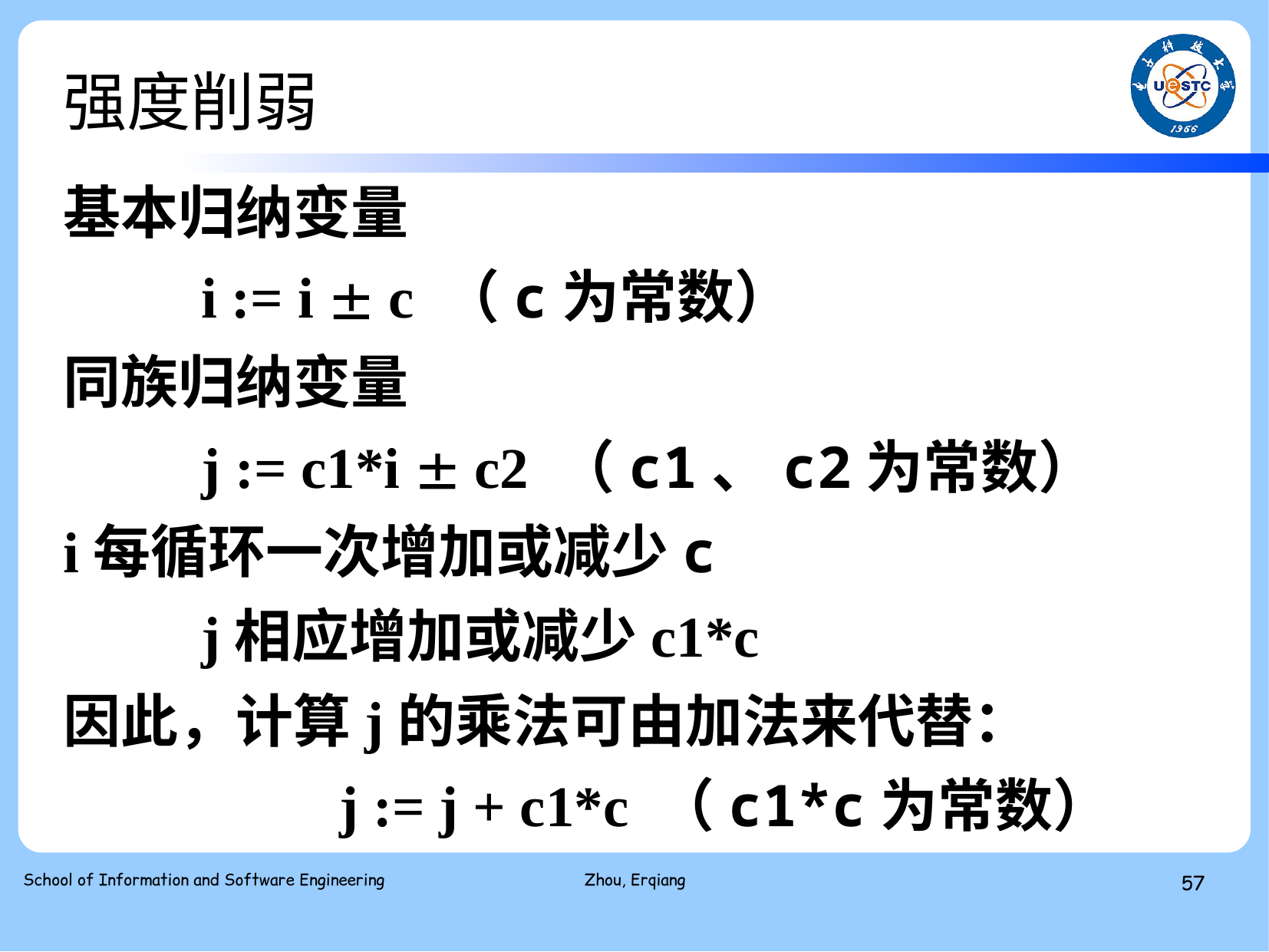

强度削弱
# 基本归纳变量
    i := i ± c （c为常数）
同族归纳变量
    j := c1*i ± c2 （c1、c2为常数）
i每循环一次增加或减少c
    j相应增加或减少c1*c
因此，计算j的乘法可由加法来代替：
        j := j + c1*c （c1*c为常数）
 School of Information and Software Engineering
Zhou, Erqiang
57